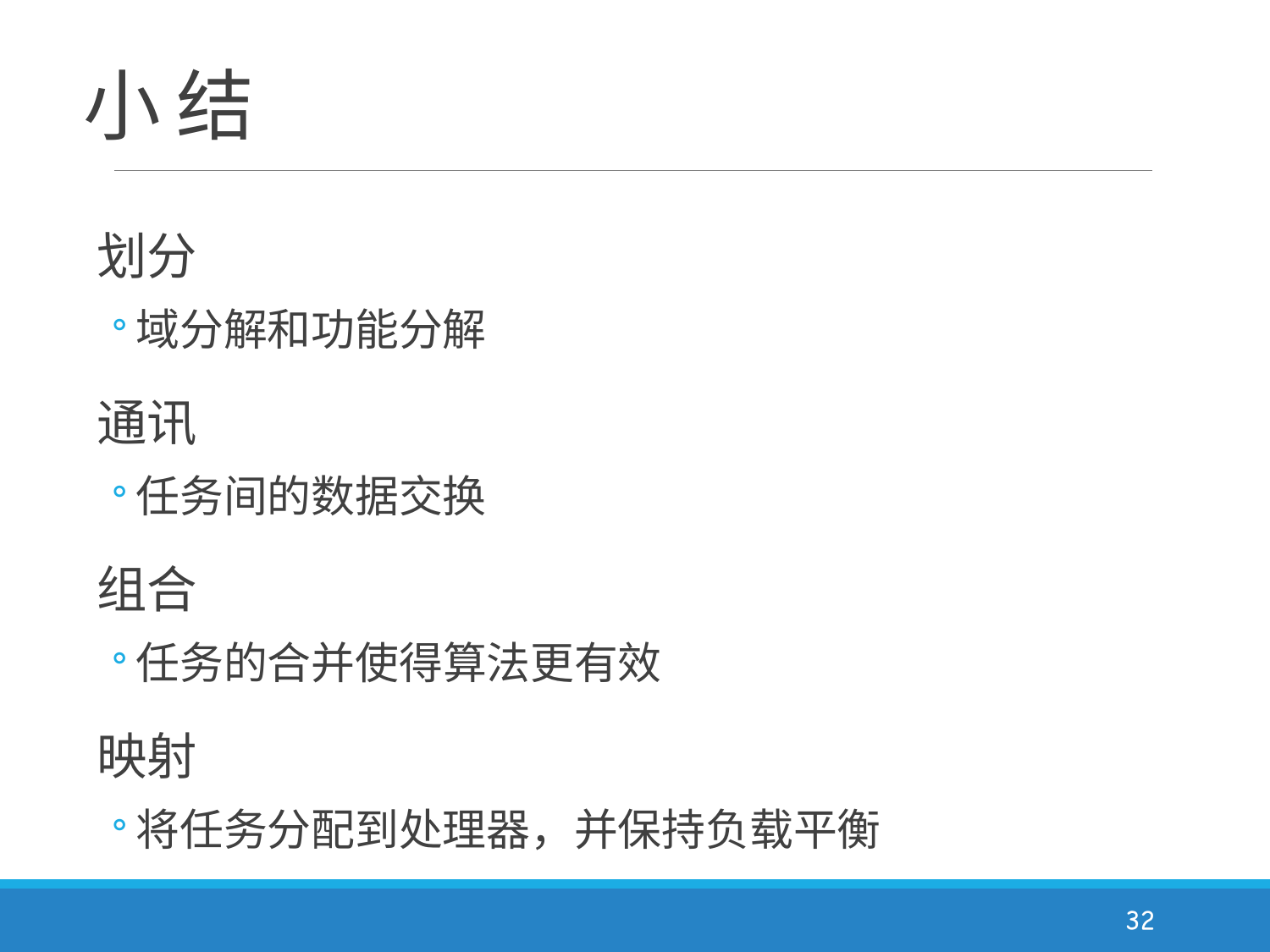

# 小 结
划分
域分解和功能分解
通讯
任务间的数据交换
组合
任务的合并使得算法更有效
映射
将任务分配到处理器，并保持负载平衡
32